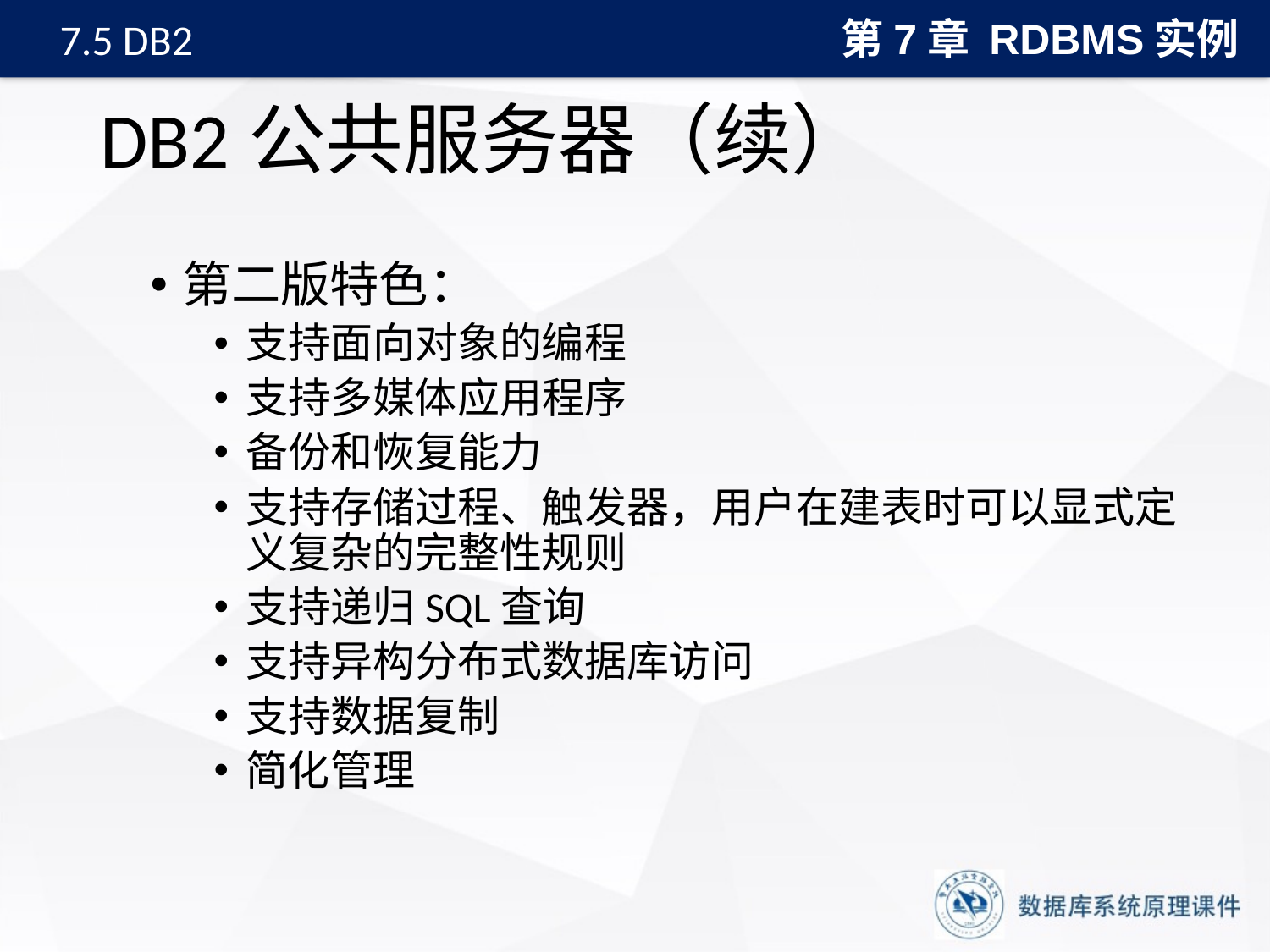

第7章 RDBMS实例
7.5 DB2
# DB2公共服务器（续）
第二版特色：
支持面向对象的编程
支持多媒体应用程序
备份和恢复能力
支持存储过程、触发器，用户在建表时可以显式定义复杂的完整性规则
支持递归SQL查询
支持异构分布式数据库访问
支持数据复制
简化管理